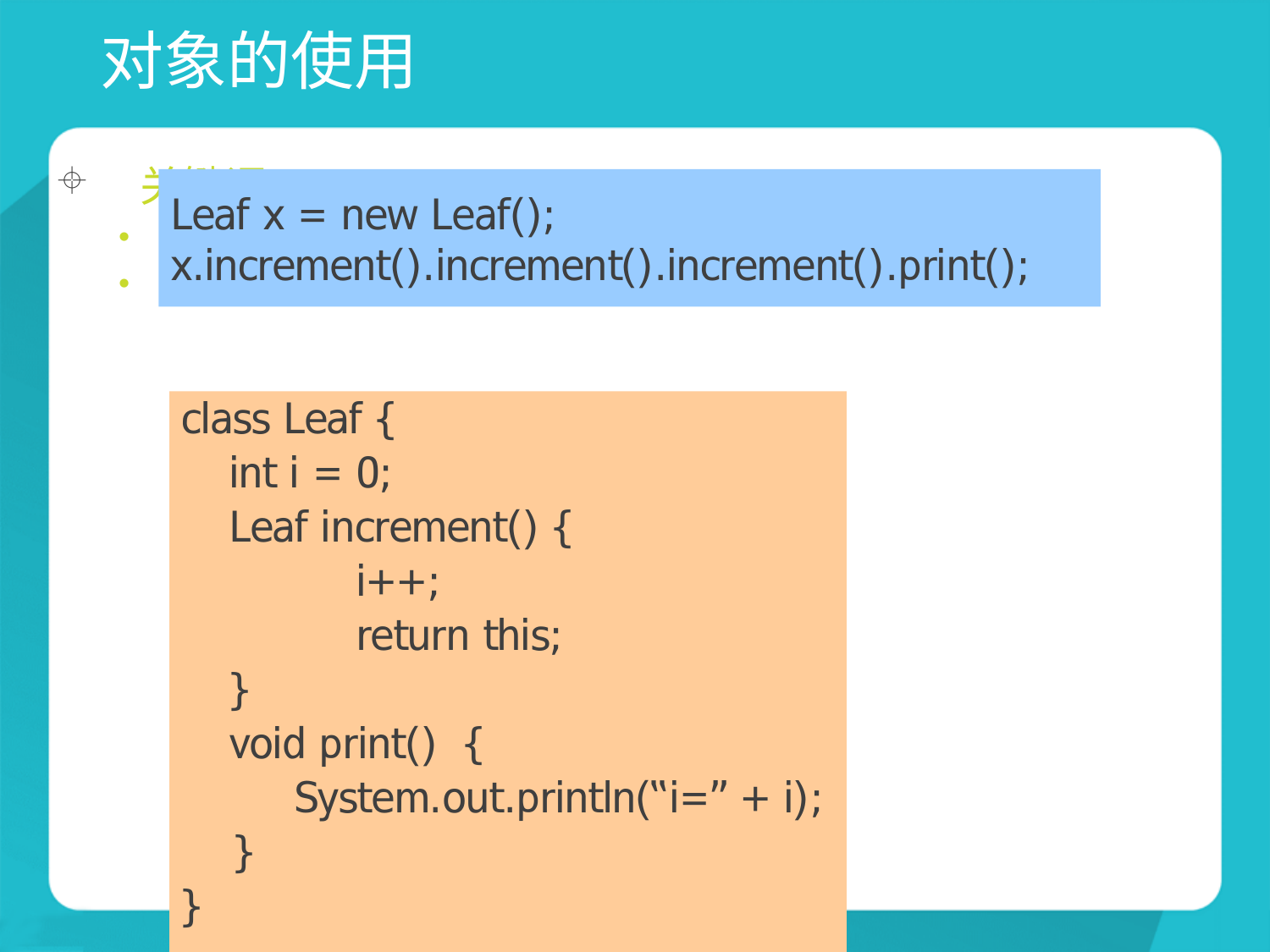

# 对象的使用
关键词 this
this指当前对象
应用2: 对同一个对象执行多次方法调用
Leaf x = new Leaf();
x.increment().increment().increment().print();
class Leaf {
	int i = 0;
	Leaf increment() {
		i++;
		return this;
	}
	void print()  {
	     System.out.println(“i=” + i);
    }
}
80